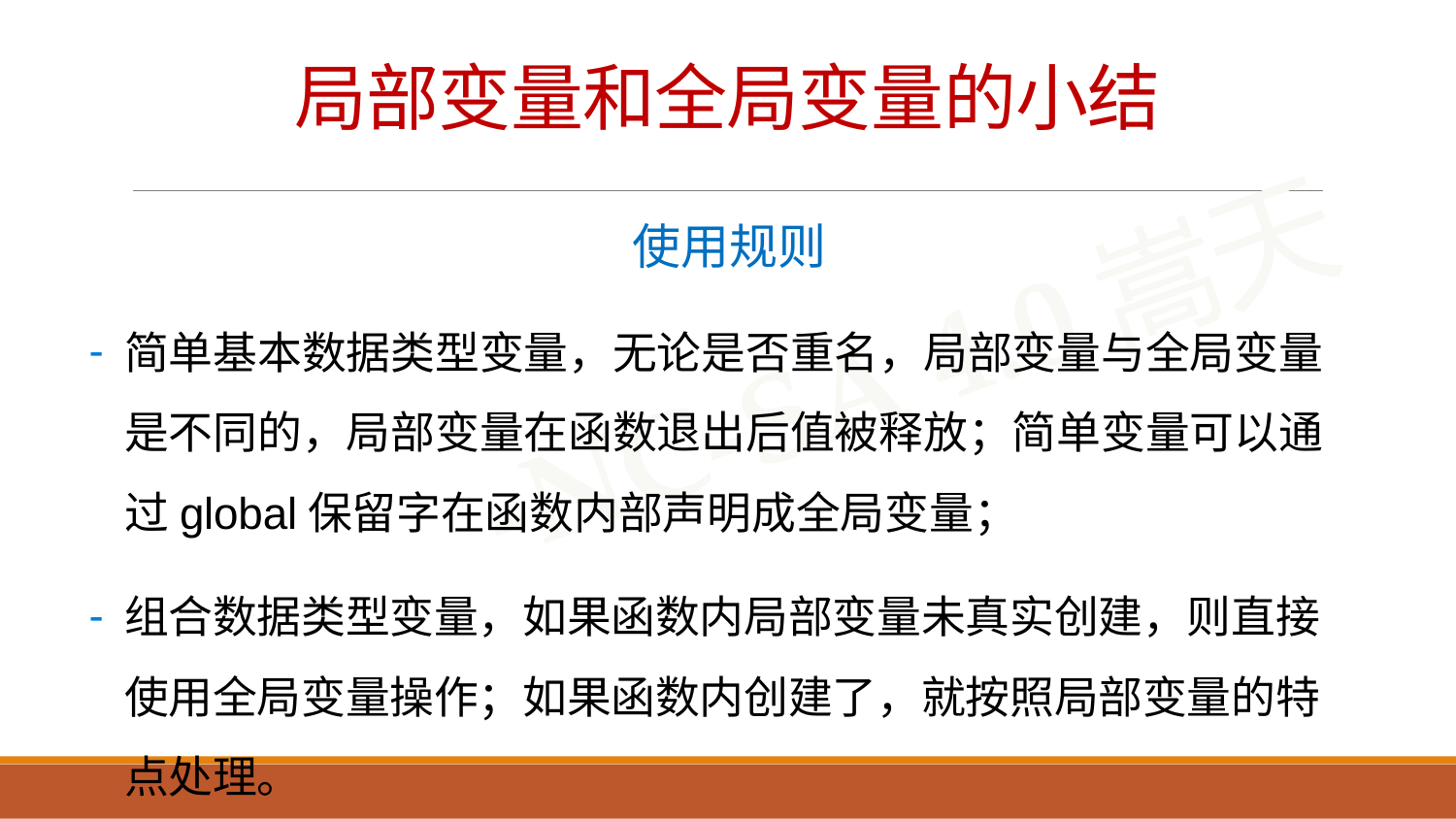

# 局部变量和全局变量的小结

使用规则
简单基本数据类型变量，无论是否重名，局部变量与全局变量是不同的，局部变量在函数退出后值被释放；简单变量可以通过global保留字在函数内部声明成全局变量；
组合数据类型变量，如果函数内局部变量未真实创建，则直接使用全局变量操作；如果函数内创建了，就按照局部变量的特点处理。